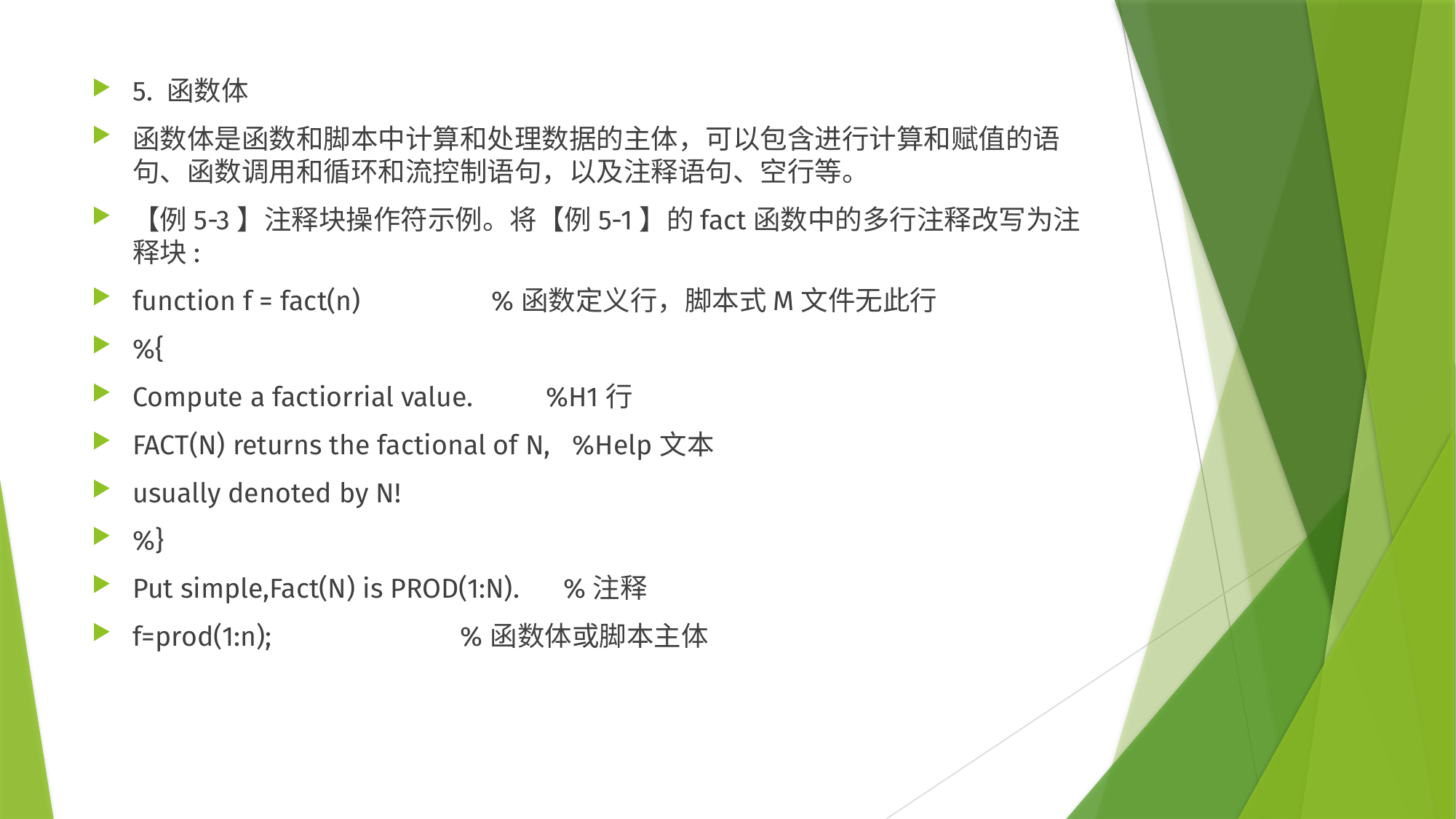

5. 函数体
函数体是函数和脚本中计算和处理数据的主体，可以包含进行计算和赋值的语句、函数调用和循环和流控制语句，以及注释语句、空行等。
【例5-3】注释块操作符示例。将【例5-1】的fact函数中的多行注释改写为注释块:
function f = fact(n)                  %函数定义行，脚本式M文件无此行
%{
Compute a factiorrial value.          %H1行
FACT(N) returns the factional of N,   %Help文本
usually denoted by N!
%}
Put simple,Fact(N) is PROD(1:N).      %注释
f=prod(1:n);                          %函数体或脚本主体